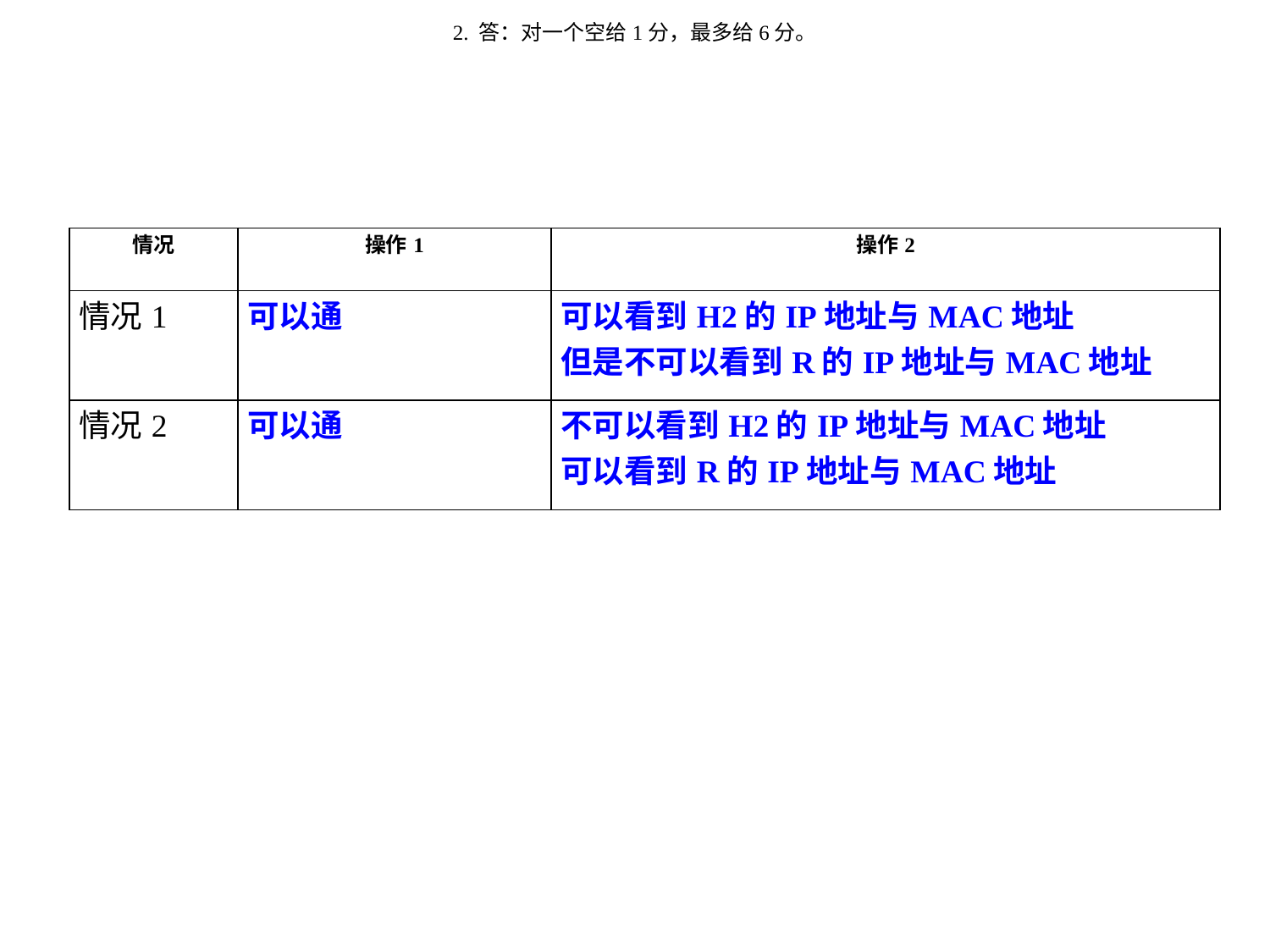

2. 答：对一个空给1分，最多给6分。
| 情况 | 操作1 | 操作2 |
| --- | --- | --- |
| 情况1 | 可以通 | 可以看到H2的IP地址与MAC地址 但是不可以看到R的IP地址与MAC地址 |
| 情况2 | 可以通 | 不可以看到H2的IP地址与MAC地址 可以看到R的IP地址与MAC地址 |